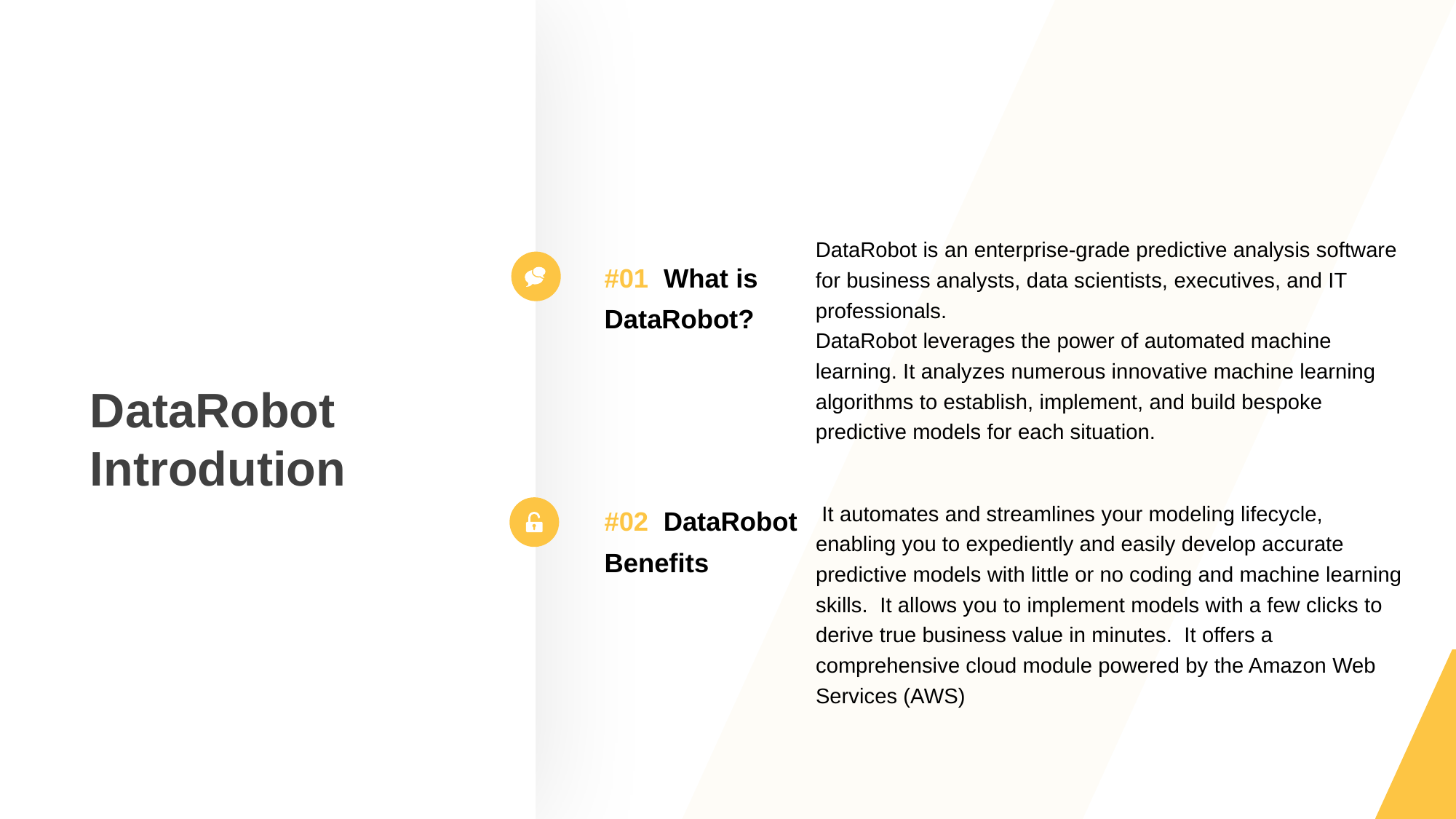

此处添加标题
Add the title here

DataRobot is an enterprise-grade predictive analysis software for business analysts, data scientists, executives, and IT professionals.
DataRobot leverages the power of automated machine learning. It analyzes numerous innovative machine learning algorithms to establish, implement, and build bespoke predictive models for each situation.
#01  What is DataRobot?

DataRobot Introdution
 It automates and streamlines your modeling lifecycle, enabling you to expediently and easily develop accurate predictive models with little or no coding and machine learning skills.  It allows you to implement models with a few clicks to derive true business value in minutes.  It offers a comprehensive cloud module powered by the Amazon Web Services (AWS)
#02  DataRobot Benefits